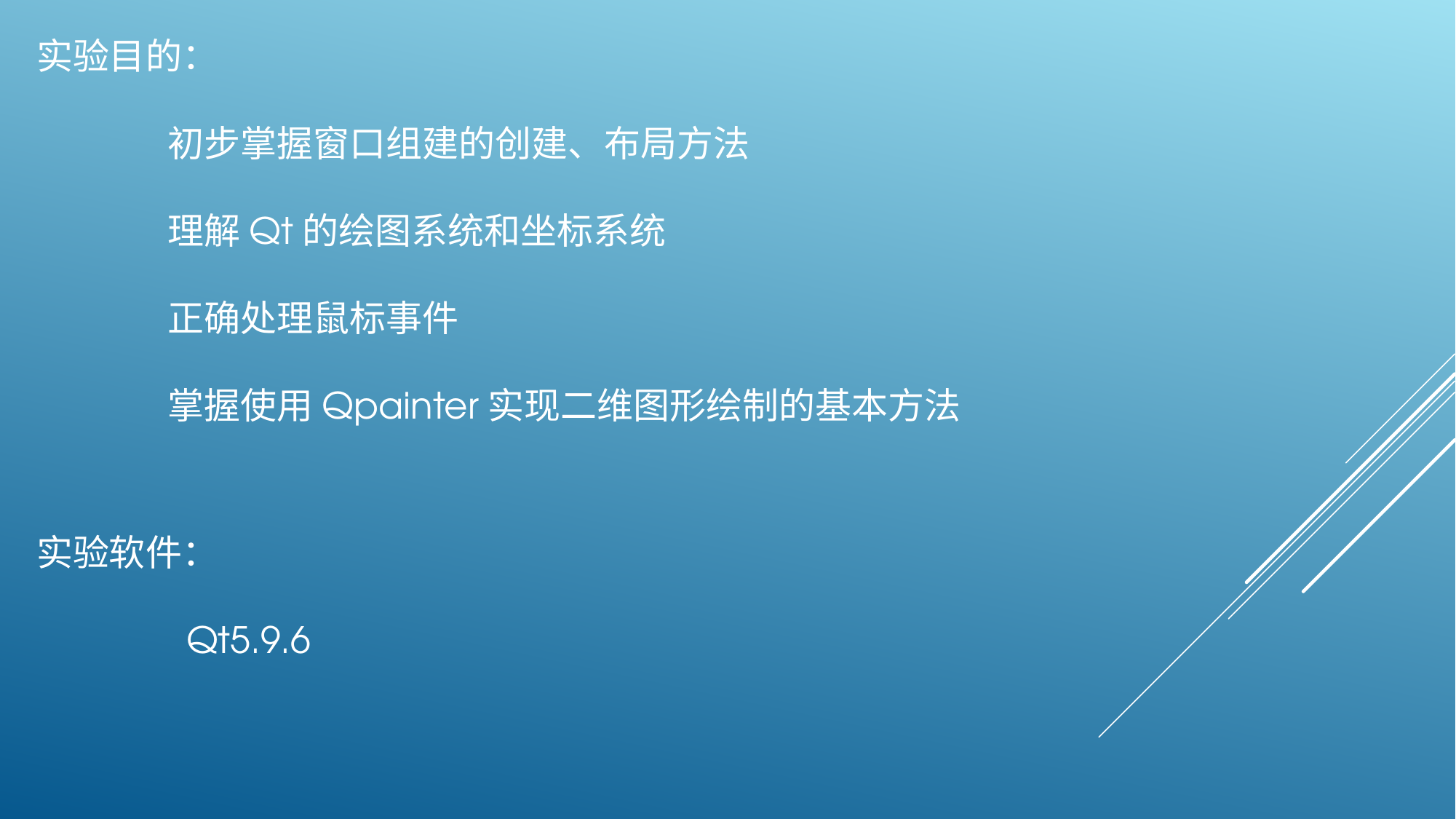

实验目的：

               初步掌握窗口组建的创建、布局方法

               理解Qt的绘图系统和坐标系统

               正确处理鼠标事件

               掌握使用Qpainter实现二维图形绘制的基本方法
实验软件：

               Qt5.9.6